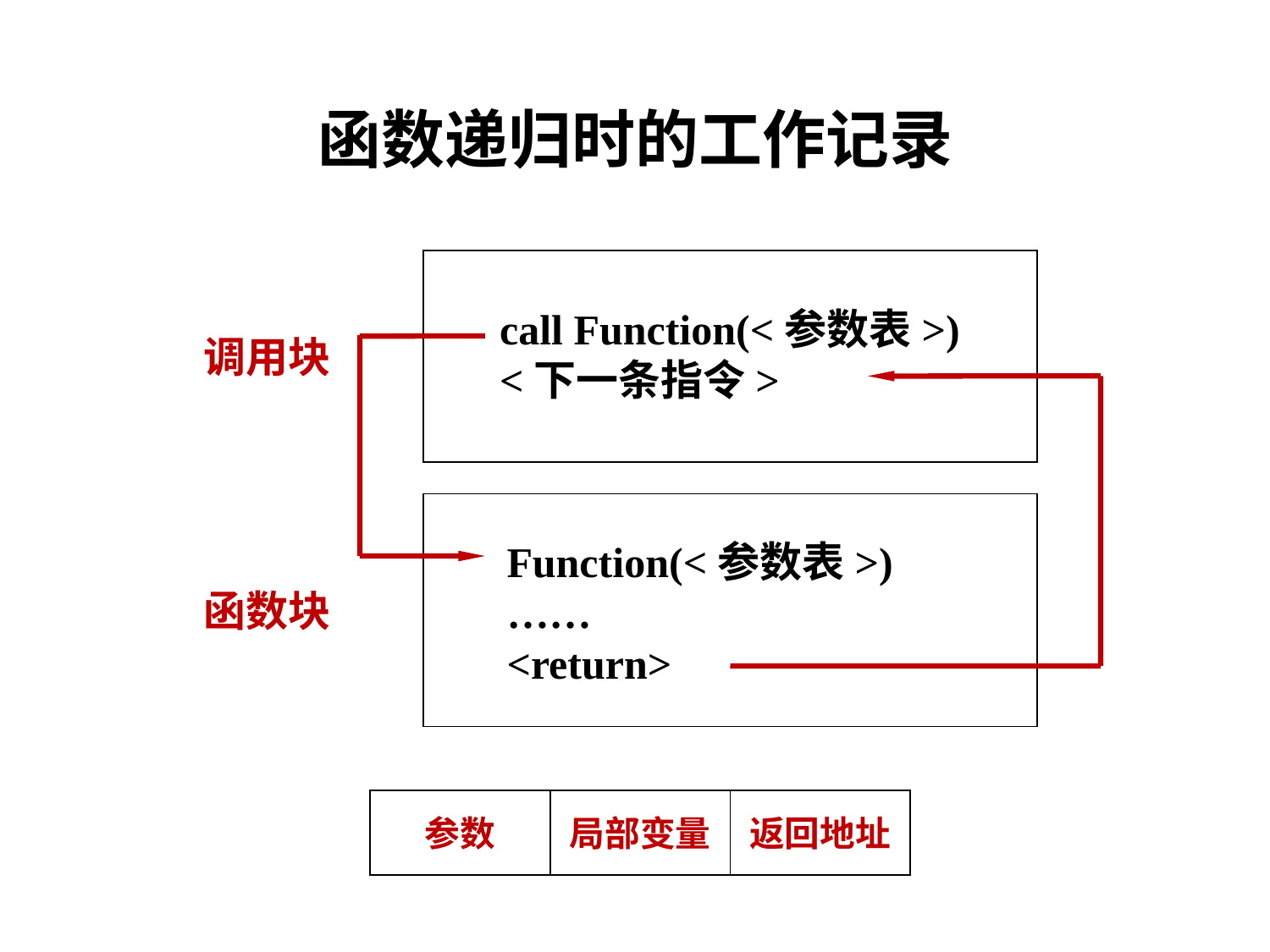

# 函数递归时的工作记录

call Function(<参数表>)
<下一条指令>
调用块

Function(<参数表>)
……
<return>

函数块

参数
局部变量
返回地址